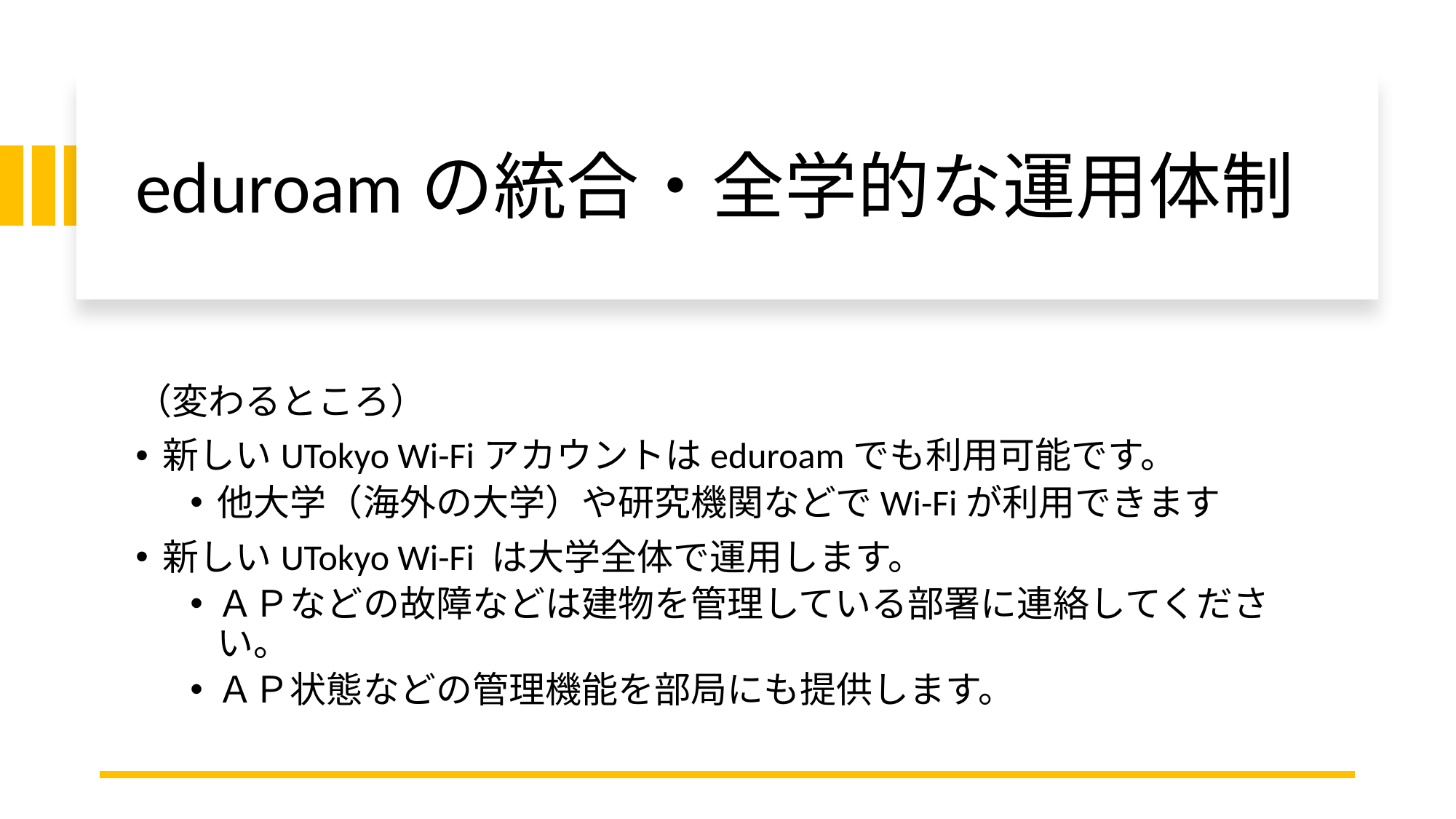

# eduroamの統合・全学的な運用体制

（変わるところ）
新しいUTokyo Wi-Fiアカウントはeduroamでも利用可能です。
他大学（海外の大学）や研究機関などでWi-Fiが利用できます
新しいUTokyo Wi-Fi は大学全体で運用します。
ＡＰなどの故障などは建物を管理している部署に連絡してください。
ＡＰ状態などの管理機能を部局にも提供します。